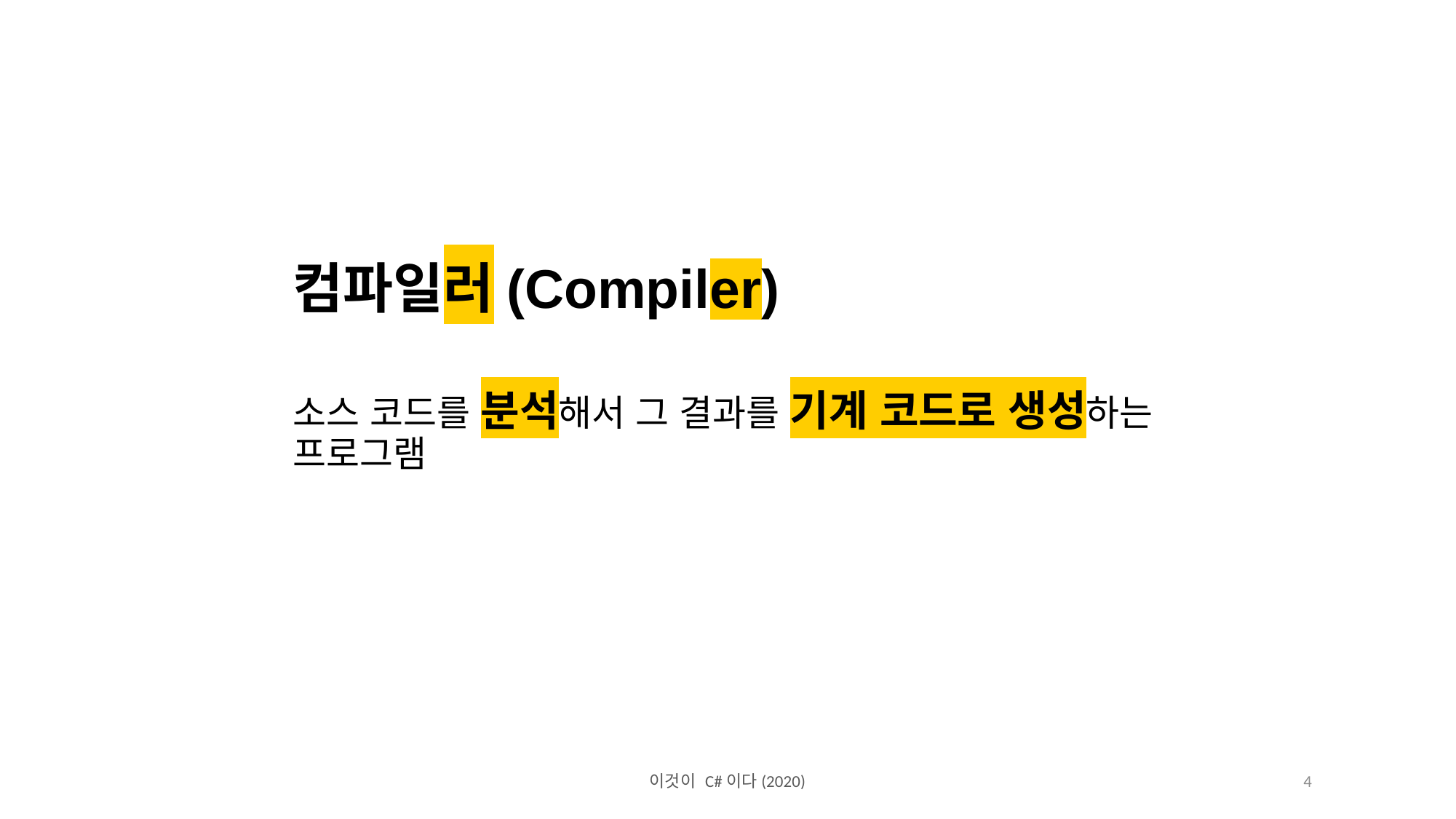

컴파일러(Compiler)

소스 코드를 분석해서 그 결과를 기계 코드로 생성하는
프로그램

이것이 C#이다(2020)
4